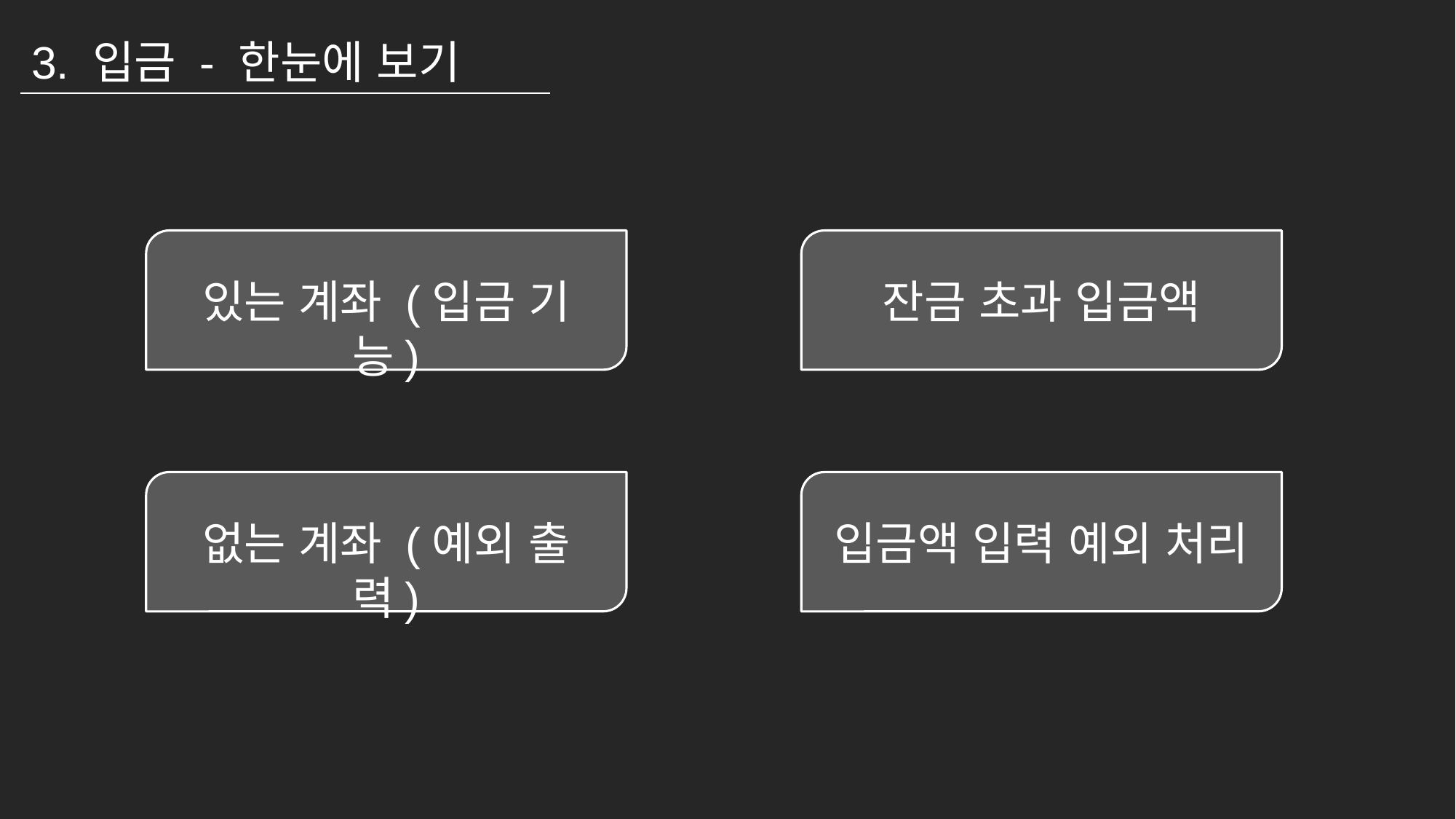

3. 입금 - 한눈에 보기

있는 계좌 (입금 기능)

잔금 초과 입금액

없는 계좌 (예외 출력)

입금액 입력 예외 처리